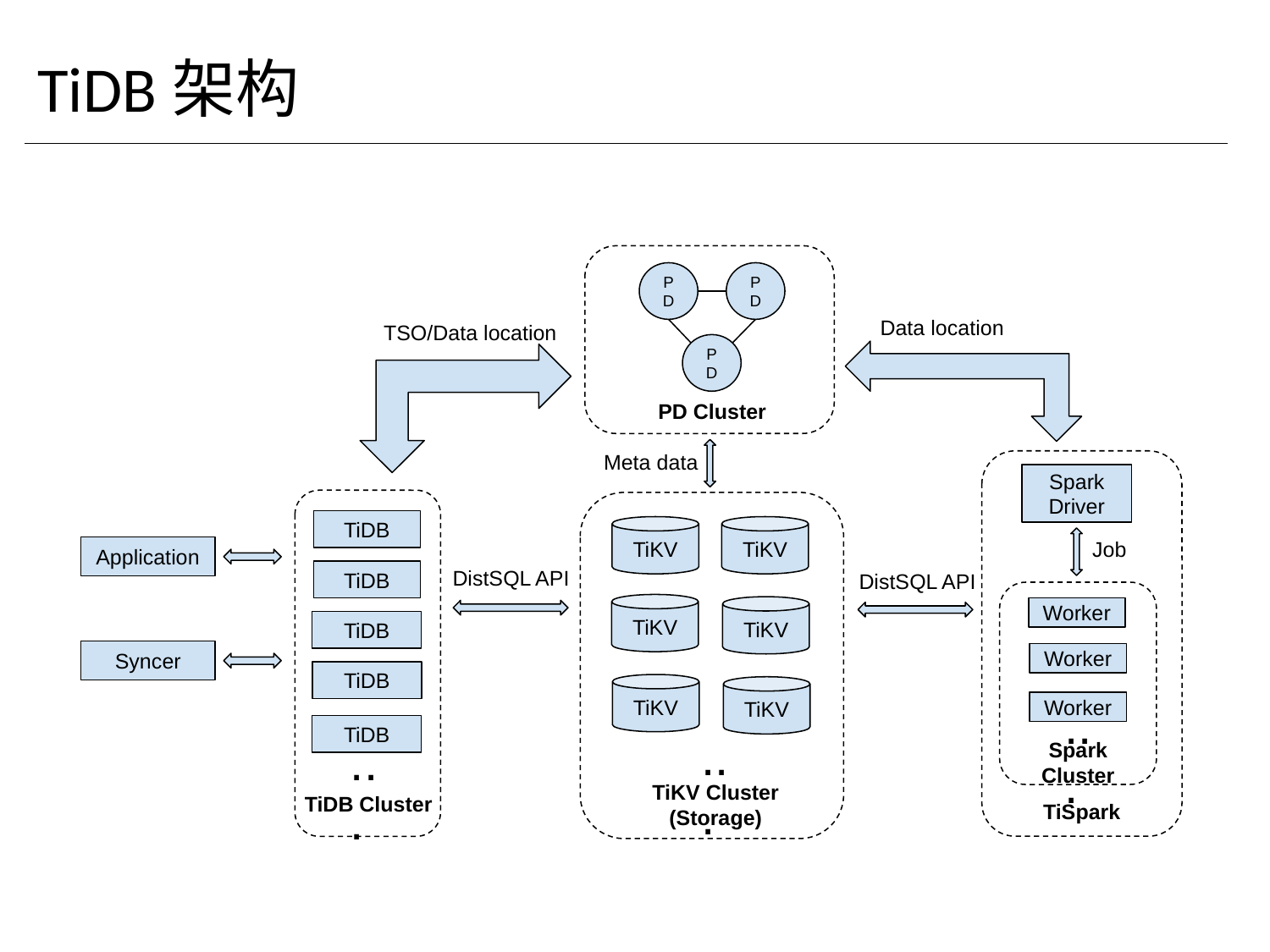

# TiDB架构

PD
PD

Data location

TSO/Data location
PD
PD Cluster
Meta data

Spark Driver

TiDB
TiKV
TiKV
Job

Application

TiDB
DistSQL API
DistSQL API

TiKV
TiKV
Worker
TiDB

Syncer
Worker
TiDB
TiKV
TiKV
...
Worker
...
TiDB
...
Spark Cluster
TiKV Cluster (Storage)
TiSpark
TiDB Cluster